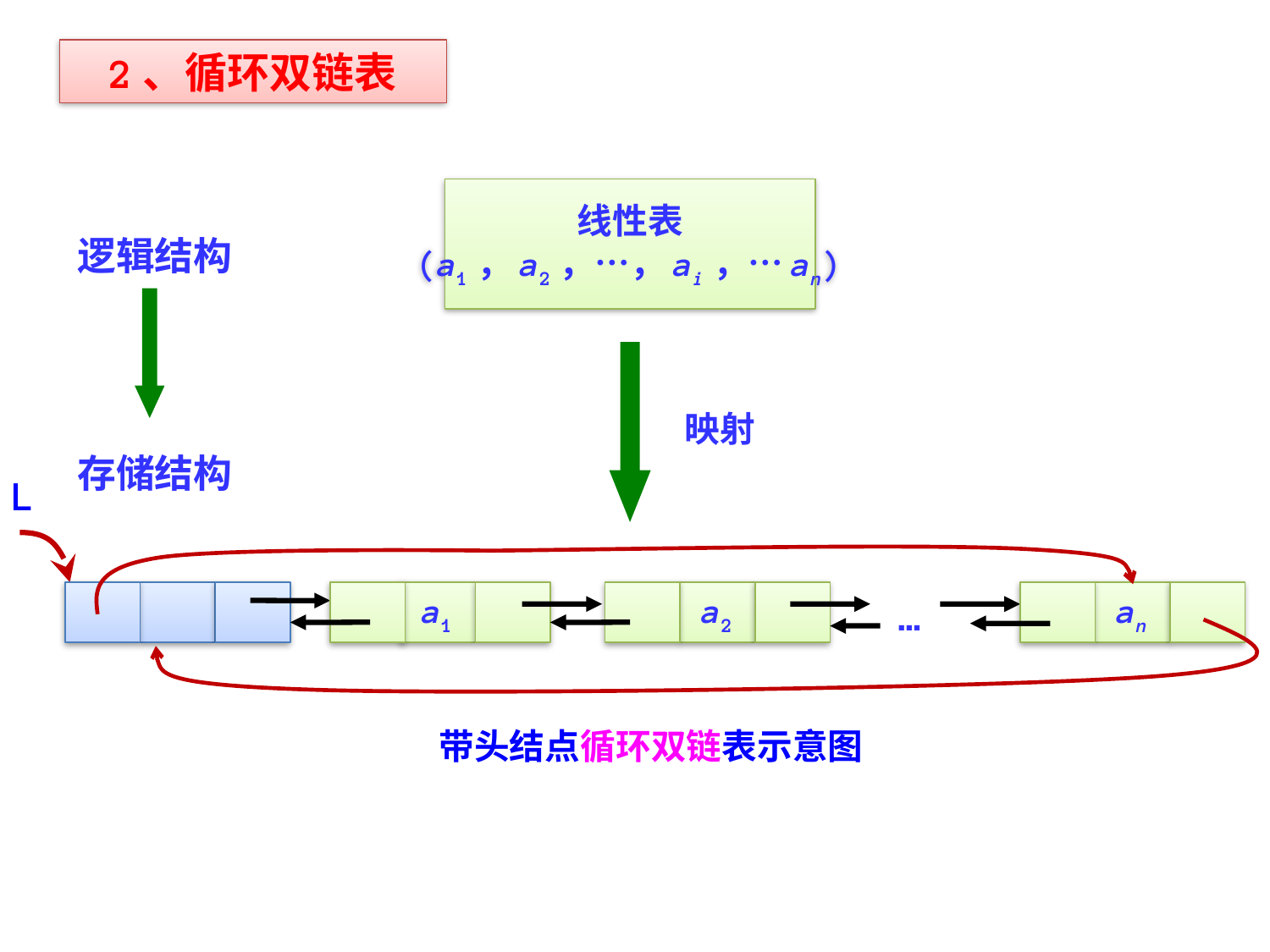

2、循环双链表
线性表
(a1，a2，…，ai，…an)
逻辑结构

映射
存储结构
L

a1

a2

…

an

带头结点循环双链表示意图